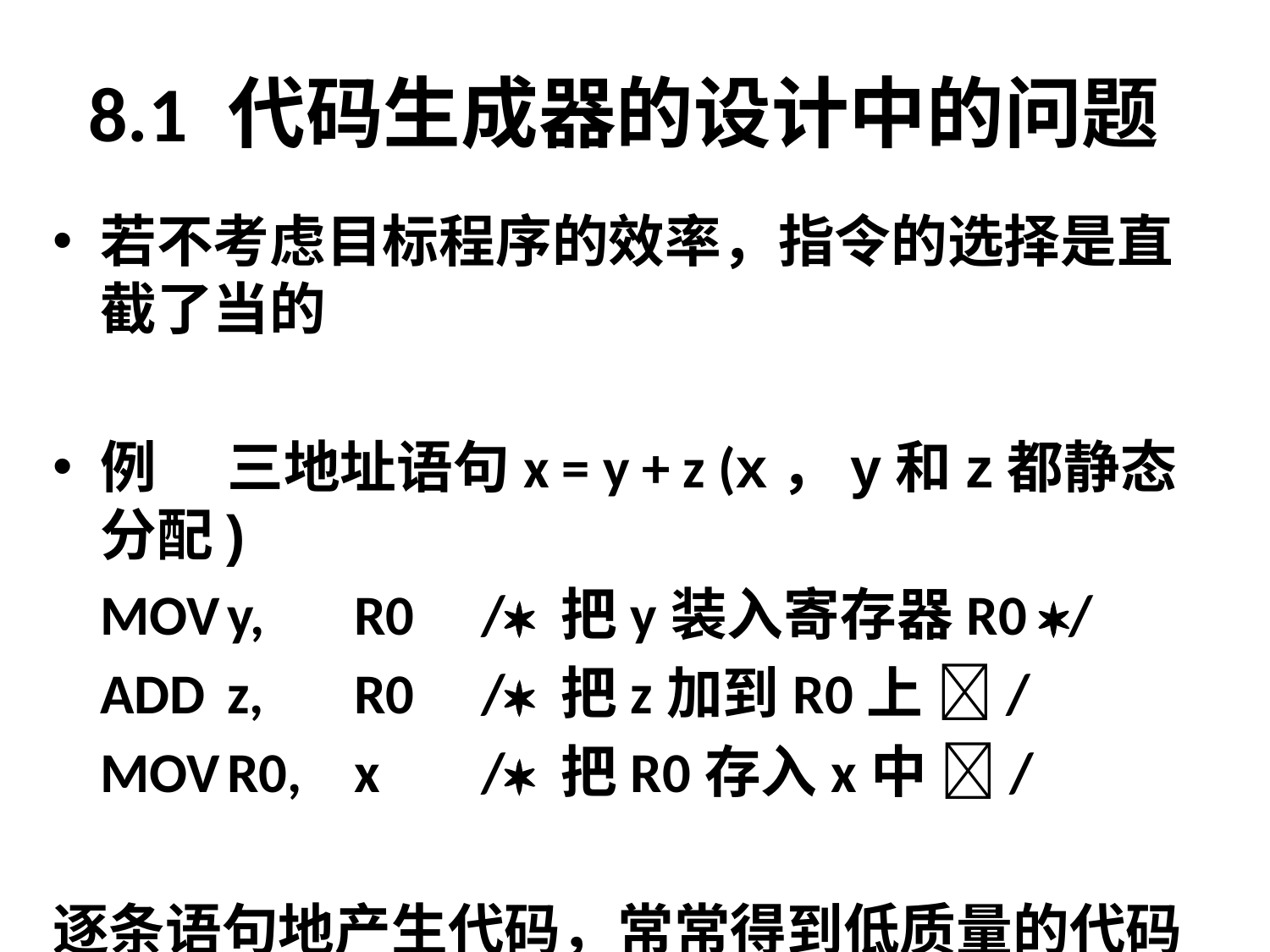

# 8.1 代码生成器的设计中的问题
若不考虑目标程序的效率，指令的选择是直截了当的

例	三地址语句x = y + z (x，y和z都静态分配)
	MOV	y,	R0	/∗ 把y装入寄存器R0 ∗/
	ADD	z,	R0 	/∗ 把z加到R0上 ∗/
	MOV	R0,	x 	/∗ 把R0存入x中 ∗/

逐条语句地产生代码，常常得到低质量的代码